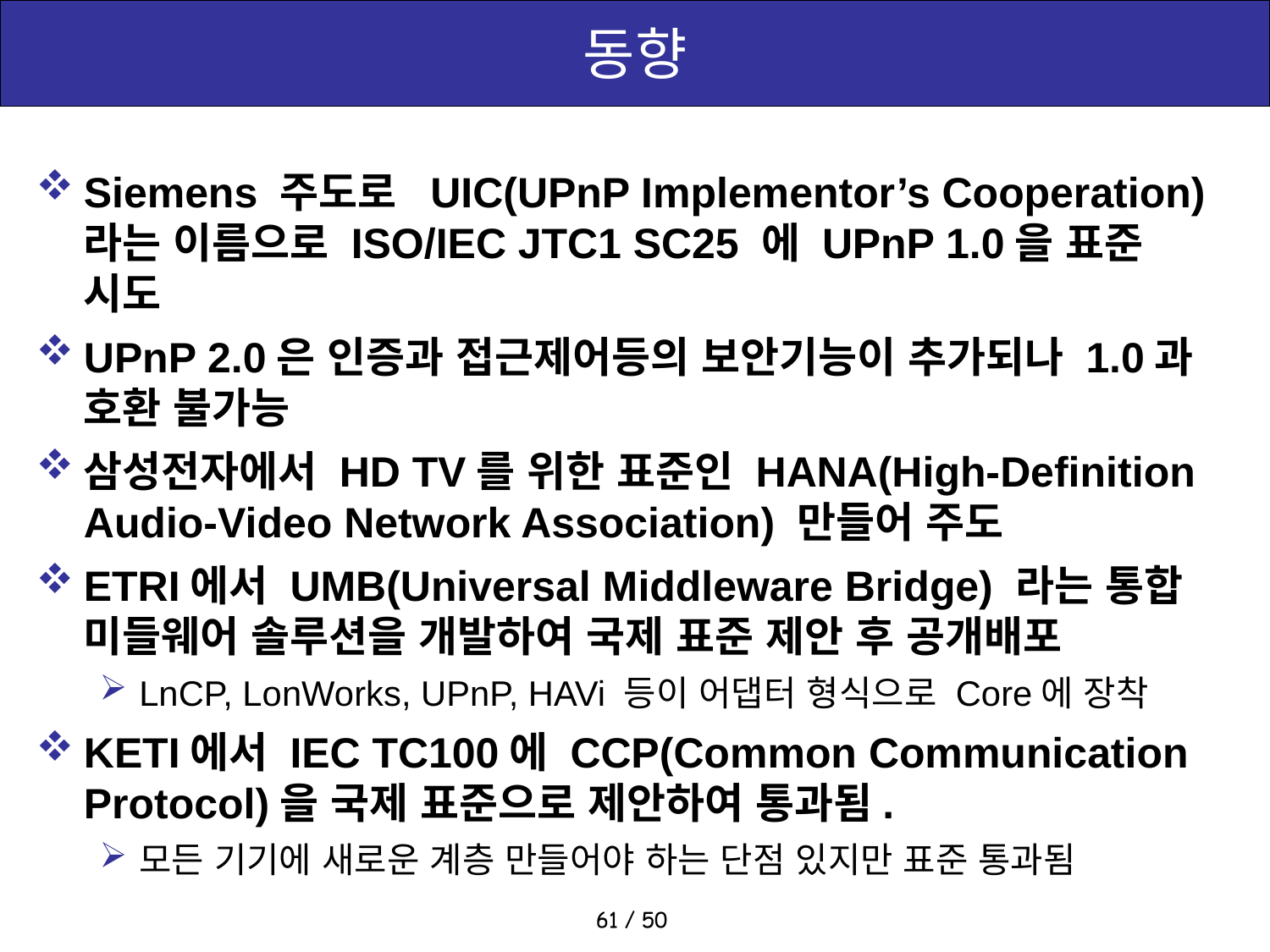

# 동향
Siemens 주도로  UIC(UPnP Implementor’s Cooperation) 라는 이름으로 ISO/IEC JTC1 SC25 에 UPnP 1.0을 표준 시도
UPnP 2.0은 인증과 접근제어등의 보안기능이 추가되나 1.0과 호환 불가능
삼성전자에서 HD TV를 위한 표준인 HANA(High-Definition Audio-Video Network Association) 만들어 주도
ETRI에서 UMB(Universal Middleware Bridge) 라는 통합 미들웨어 솔루션을 개발하여 국제 표준 제안 후 공개배포
LnCP, LonWorks, UPnP, HAVi 등이 어댑터 형식으로 Core에 장착
KETI에서 IEC TC100에 CCP(Common Communication Protocol)을 국제 표준으로 제안하여 통과됨.
모든 기기에 새로운 계층 만들어야 하는 단점 있지만 표준 통과됨

61 / 50